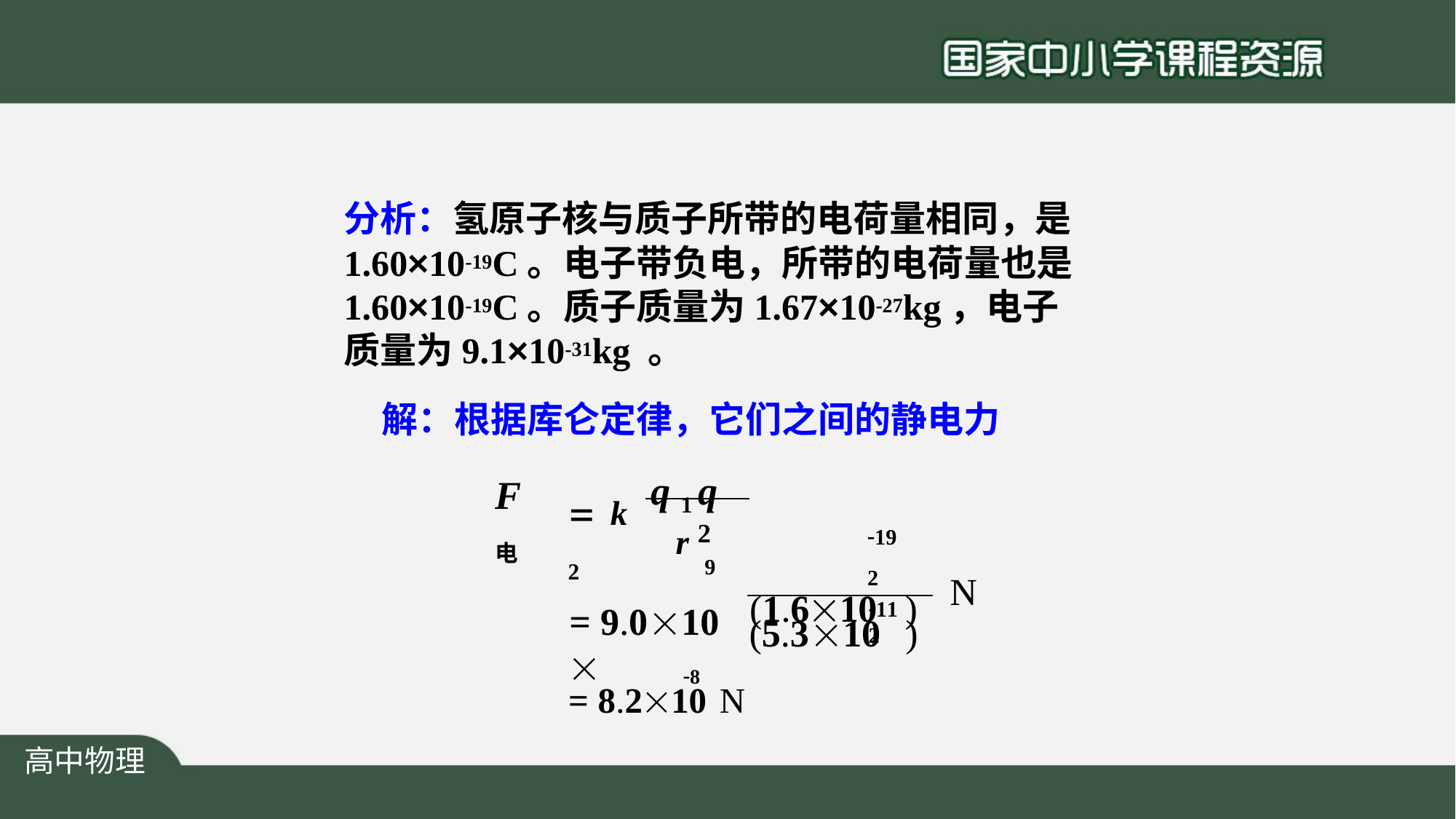

分析：氢原子核与质子所带的电荷量相同，是
1.60×10-19C。电子带负电，所带的电荷量也是
1.60×10-19C。质子质量为1.67×10-27kg，电子 质量为9.1×10-31kg 。
解：根据库仑定律，它们之间的静电力
=	k	q 1 q 2
F电
r 2
= 9.0×10	×

−19	2
(1.6×10	)
9
N
−11	2

(5.3×10	)
−8
= 8.2×10	N
高中物理